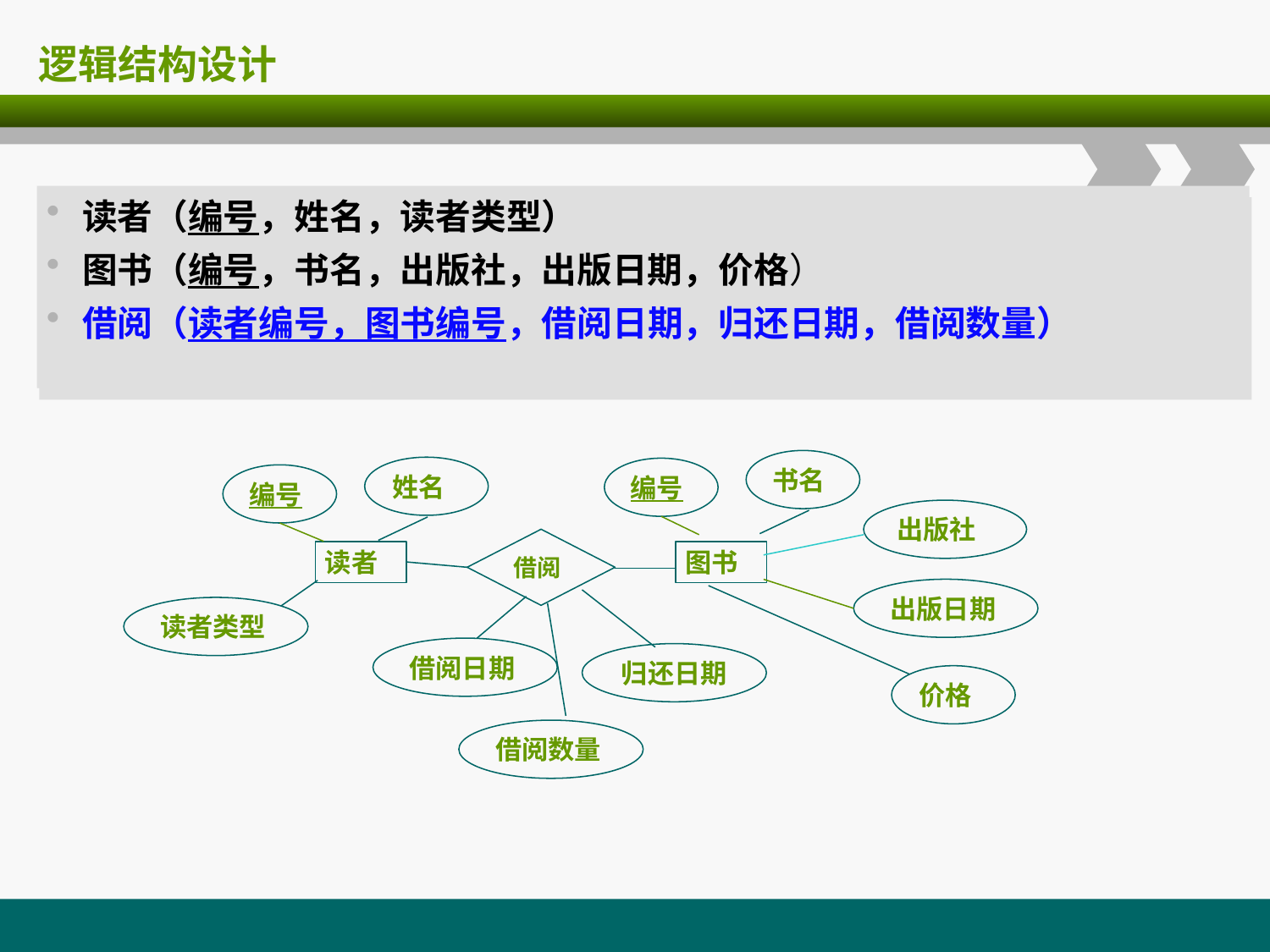

# 逻辑结构设计
读者（编号，姓名，读者类型）
图书（编号，书名，出版社，出版日期，价格）
借阅（读者编号，图书编号，借阅日期，归还日期，借阅数量）
实体（型）间联系的转换规则
m:n联系:转换为一个独立的关系模式：关系模式的属性包括联系两端的实体的码和联系本身的属性；联系中两端实体的码的组合是关系模式的码。
书名
编号
出版社
出版日期
价格
姓名
编号
读者类型
借阅
读者
图书
借阅日期
归还日期
借阅数量